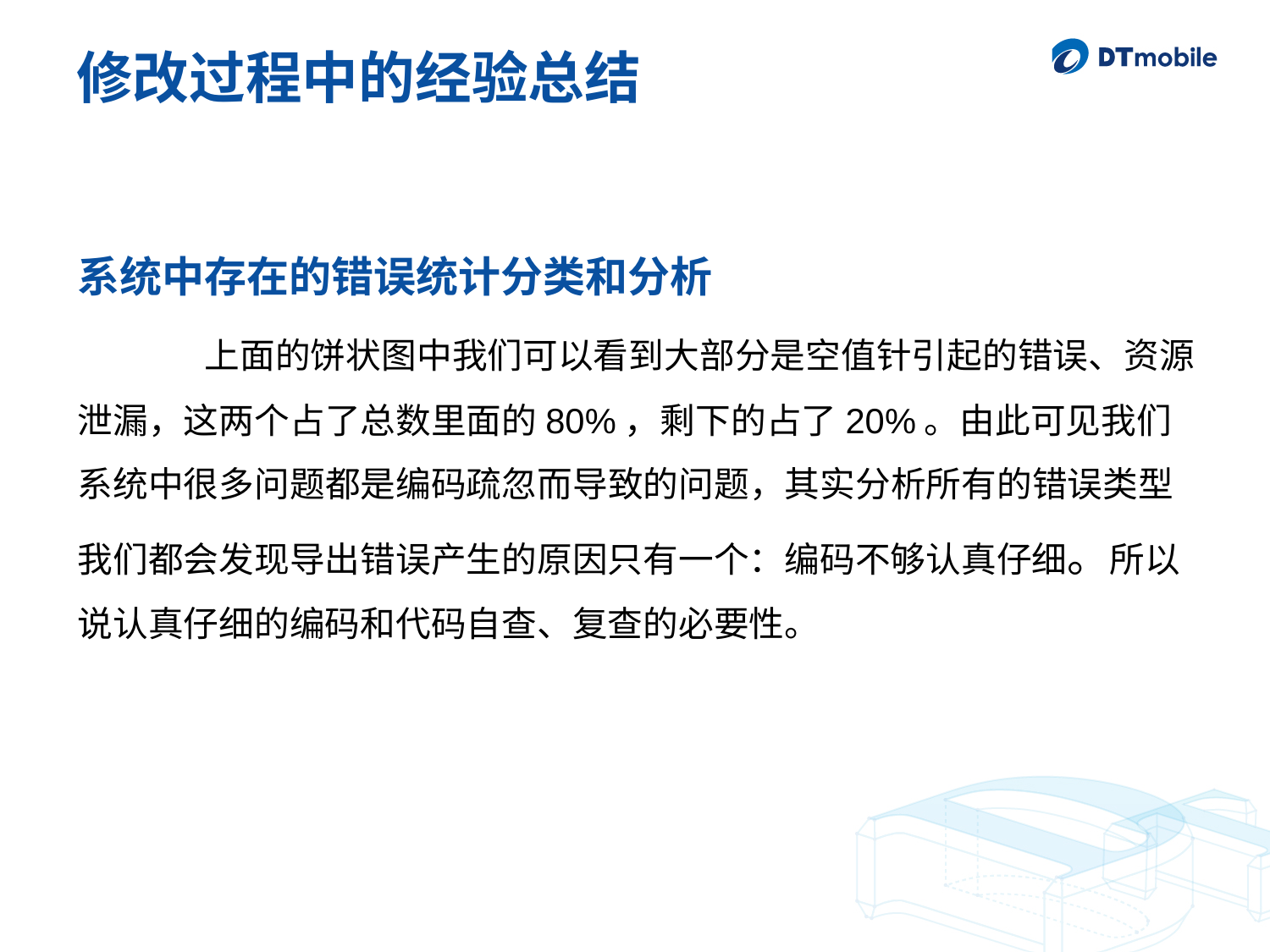

# 修改过程中的经验总结

系统中存在的错误统计分类和分析
	上面的饼状图中我们可以看到大部分是空值针引起的错误、资源泄漏，这两个占了总数里面的80%，剩下的占了20%。由此可见我们系统中很多问题都是编码疏忽而导致的问题，其实分析所有的错误类型我们都会发现导出错误产生的原因只有一个：编码不够认真仔细。所以说认真仔细的编码和代码自查、复查的必要性。